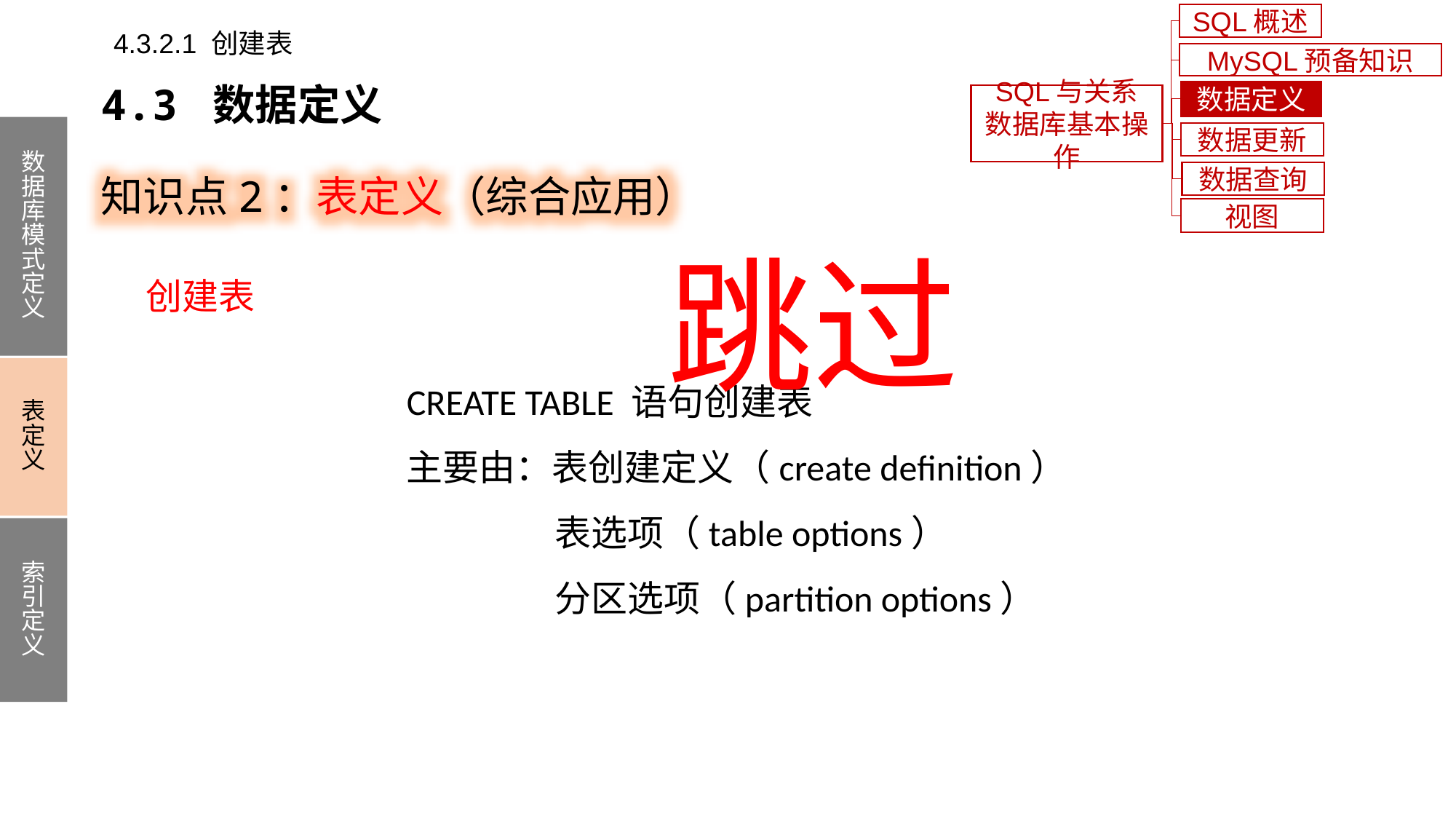

SQL概述
4.3.2.1 创建表
MySQL预备知识
4.3 数据定义
数据定义
SQL与关系数据库基本操作
数据库模式定义
表定义
索引定义
数据更新
知识点2：表定义（综合应用）
数据查询
视图
跳过
创建表
CREATE TABLE 语句创建表
主要由：表创建定义（create definition）
                 表选项（table options）
                 分区选项（partition options）